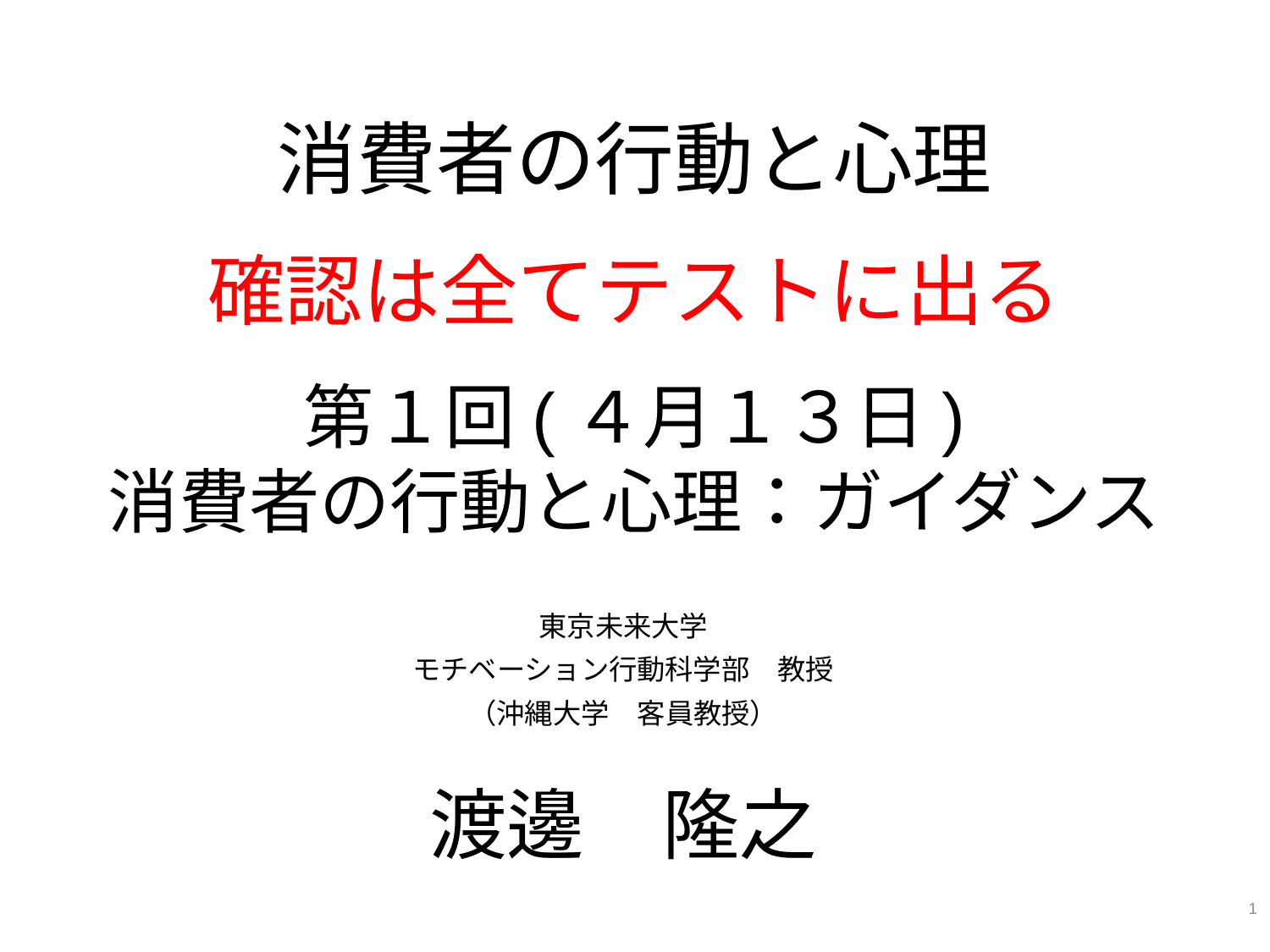

# 消費者の行動と心理
確認は全てテストに出る
第１回(４月１３日)
消費者の行動と心理：ガイダンス
東京未来大学
モチベーション行動科学部　教授
（沖縄大学　客員教授）

渡邊　隆之
1